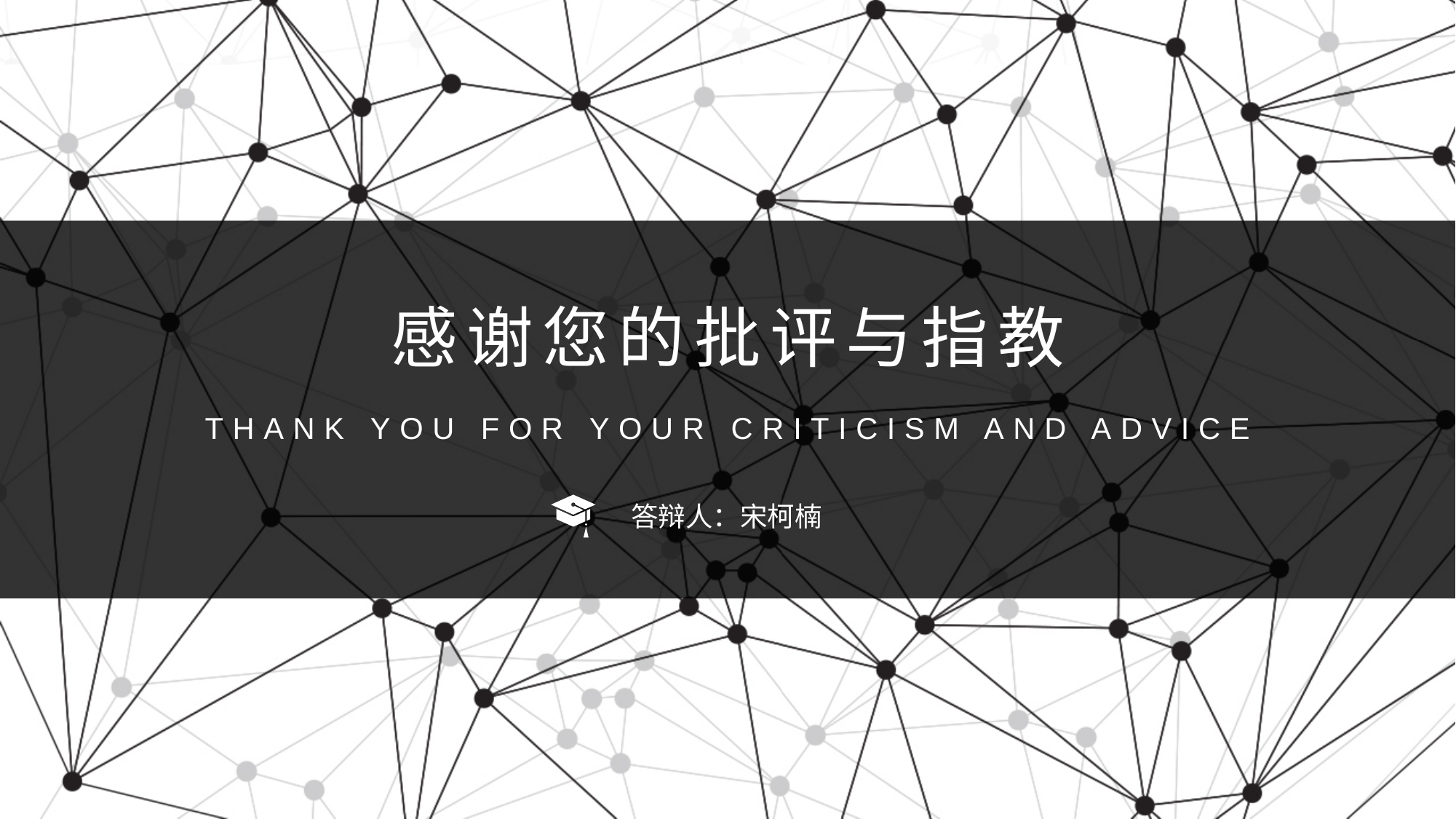

感谢您的批评与指教
THANK YOU FOR YOUR CRITICISM AND ADVICE
答辩人：宋柯楠